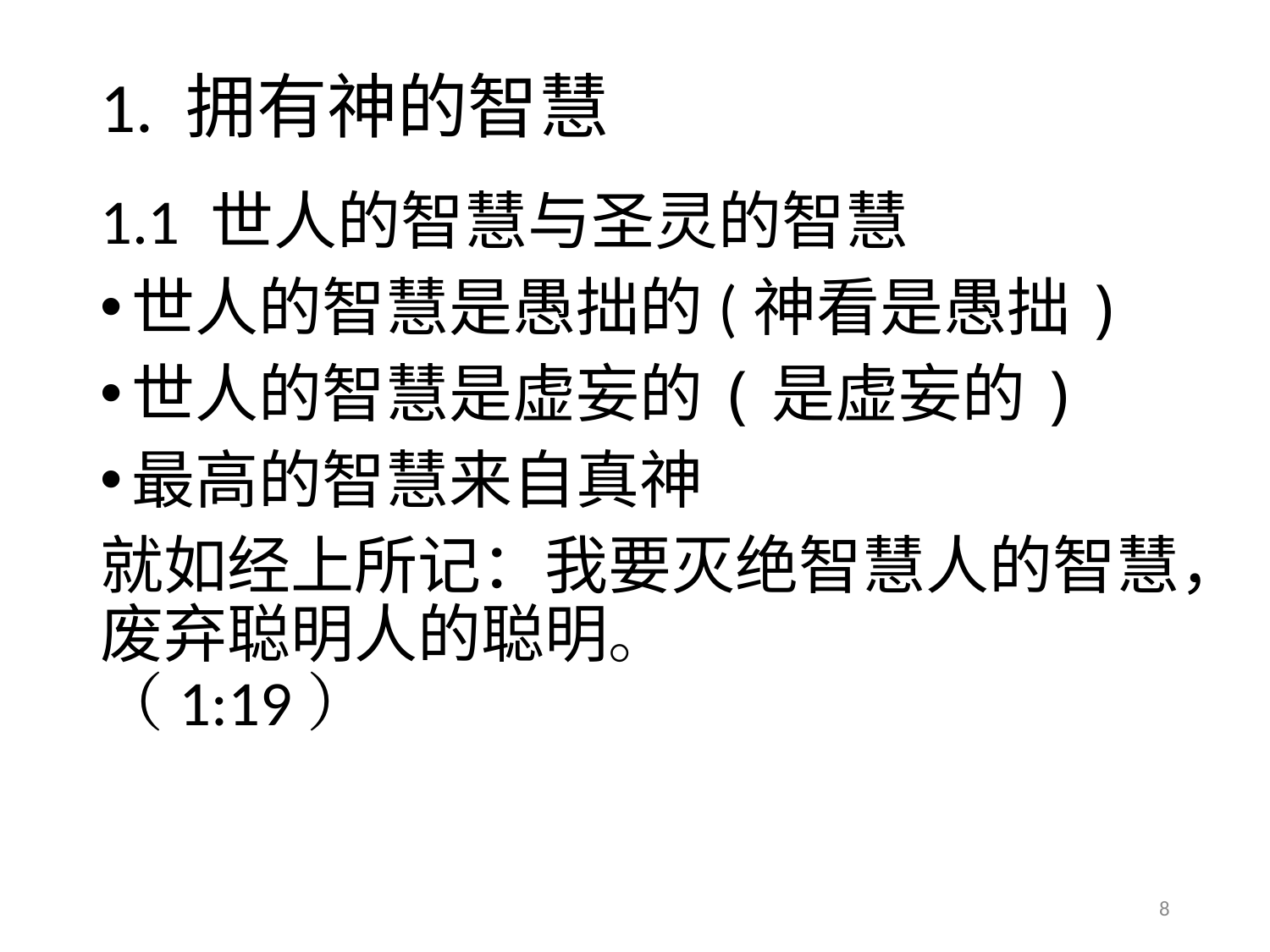

# 1. 拥有神的智慧
1.1 世人的智慧与圣灵的智慧
世人的智慧是愚拙的(神看是愚拙)
世人的智慧是虚妄的(是虚妄的)
最高的智慧来自真神
就如经上所记：我要灭绝智慧人的智慧，废弃聪明人的聪明。                      （1:19）
8